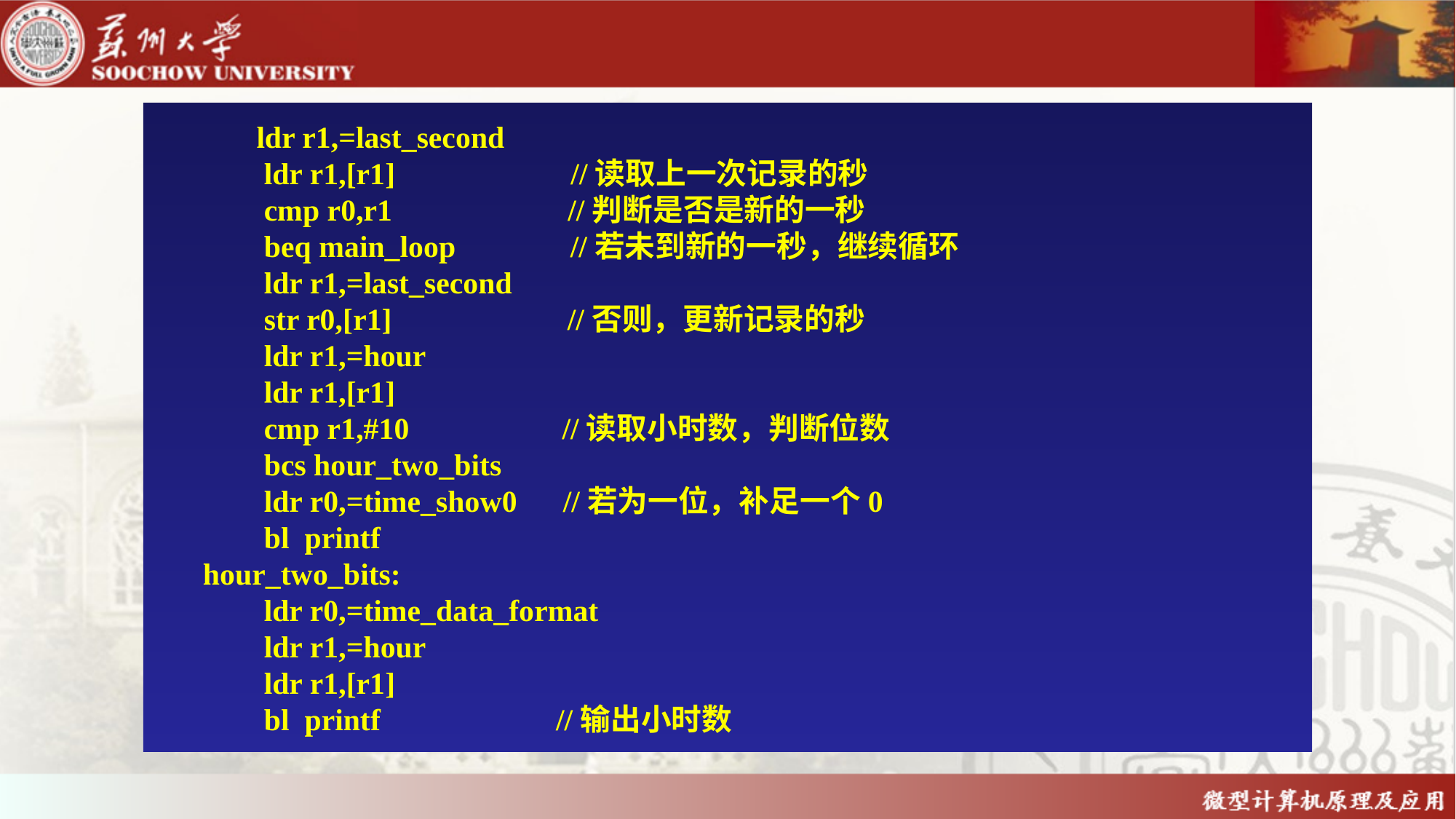

ldr r1,=last_second
        ldr r1,[r1]                       //读取上一次记录的秒
        cmp r0,r1                       //判断是否是新的一秒
        beq main_loop               //若未到新的一秒，继续循环
        ldr r1,=last_second
        str r0,[r1]                       //否则，更新记录的秒
        ldr r1,=hour
        ldr r1,[r1]
        cmp r1,#10                    //读取小时数，判断位数
        bcs hour_two_bits
        ldr r0,=time_show0      //若为一位，补足一个0
        bl  printf
hour_two_bits:
        ldr r0,=time_data_format
        ldr r1,=hour
        ldr r1,[r1]
        bl  printf                       //输出小时数